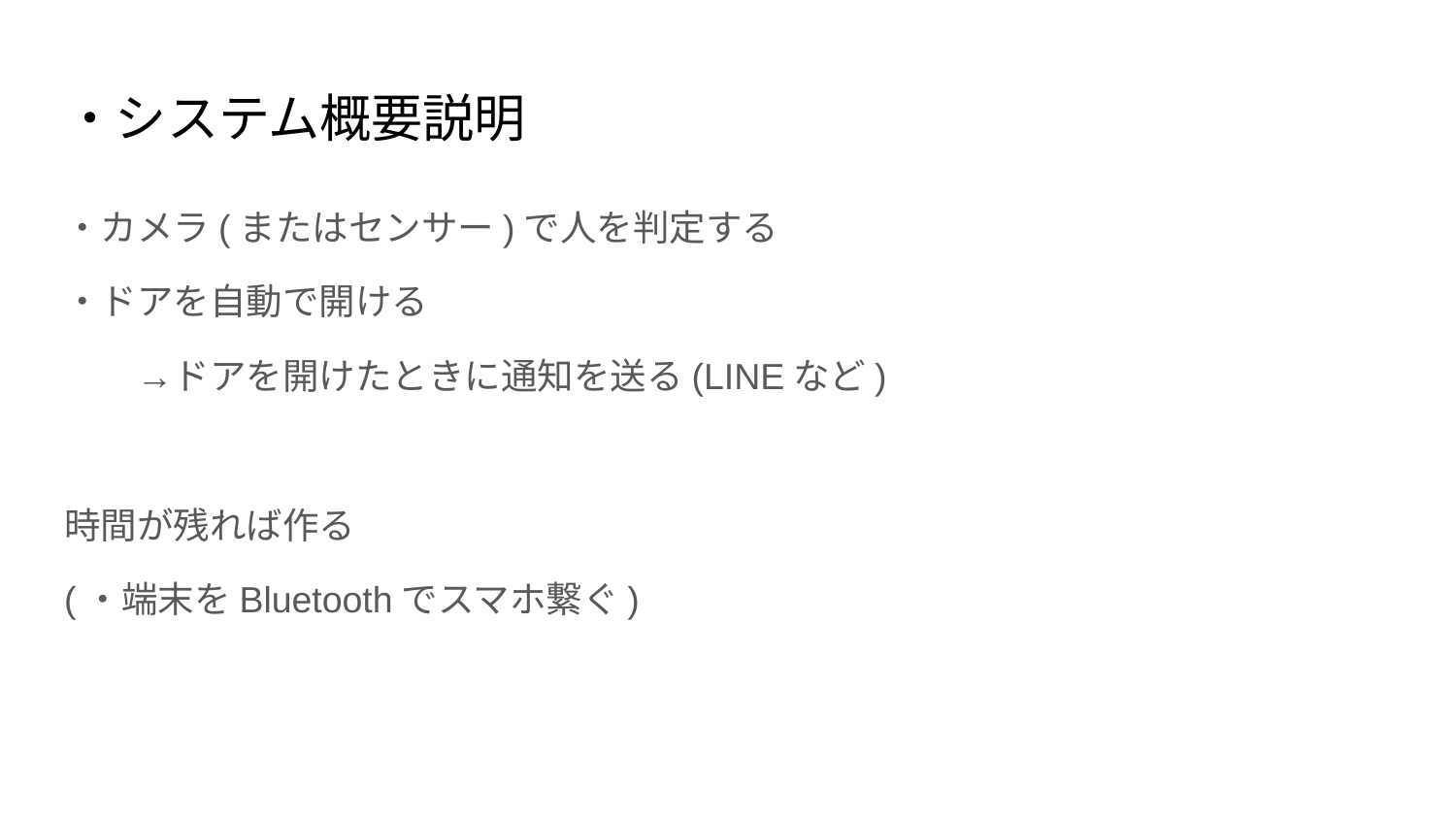

# ・システム概要説明
・カメラ(またはセンサー)で人を判定する
・ドアを自動で開ける
　　→ドアを開けたときに通知を送る(LINEなど)

時間が残れば作る
(・端末をBluetoothでスマホ繋ぐ)